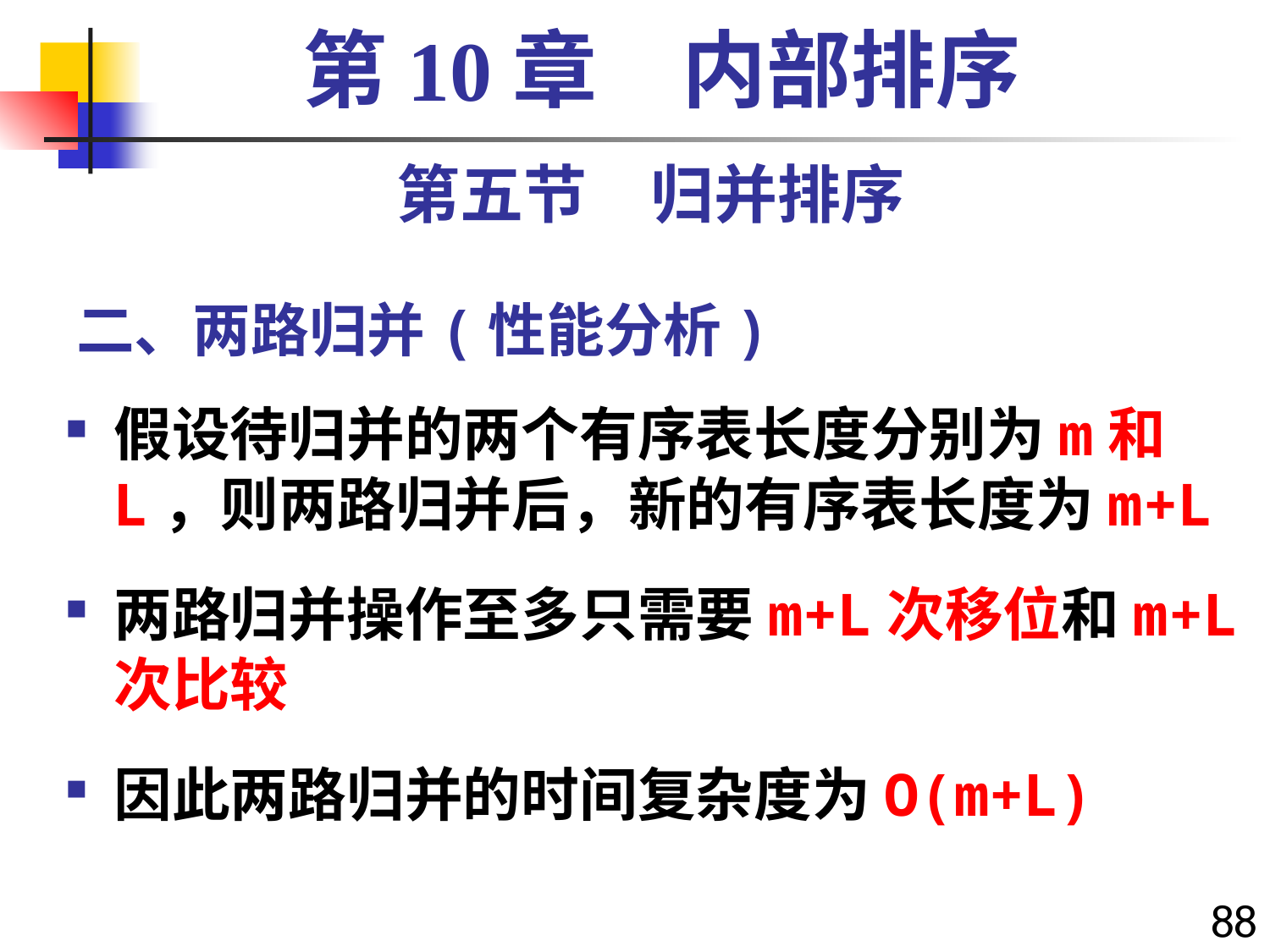

第10章　内部排序
第五节　归并排序
# 二、两路归并(性能分析)
假设待归并的两个有序表长度分别为m和L，则两路归并后，新的有序表长度为m+L
两路归并操作至多只需要m+L次移位和m+L次比较
因此两路归并的时间复杂度为O(m+L)
88